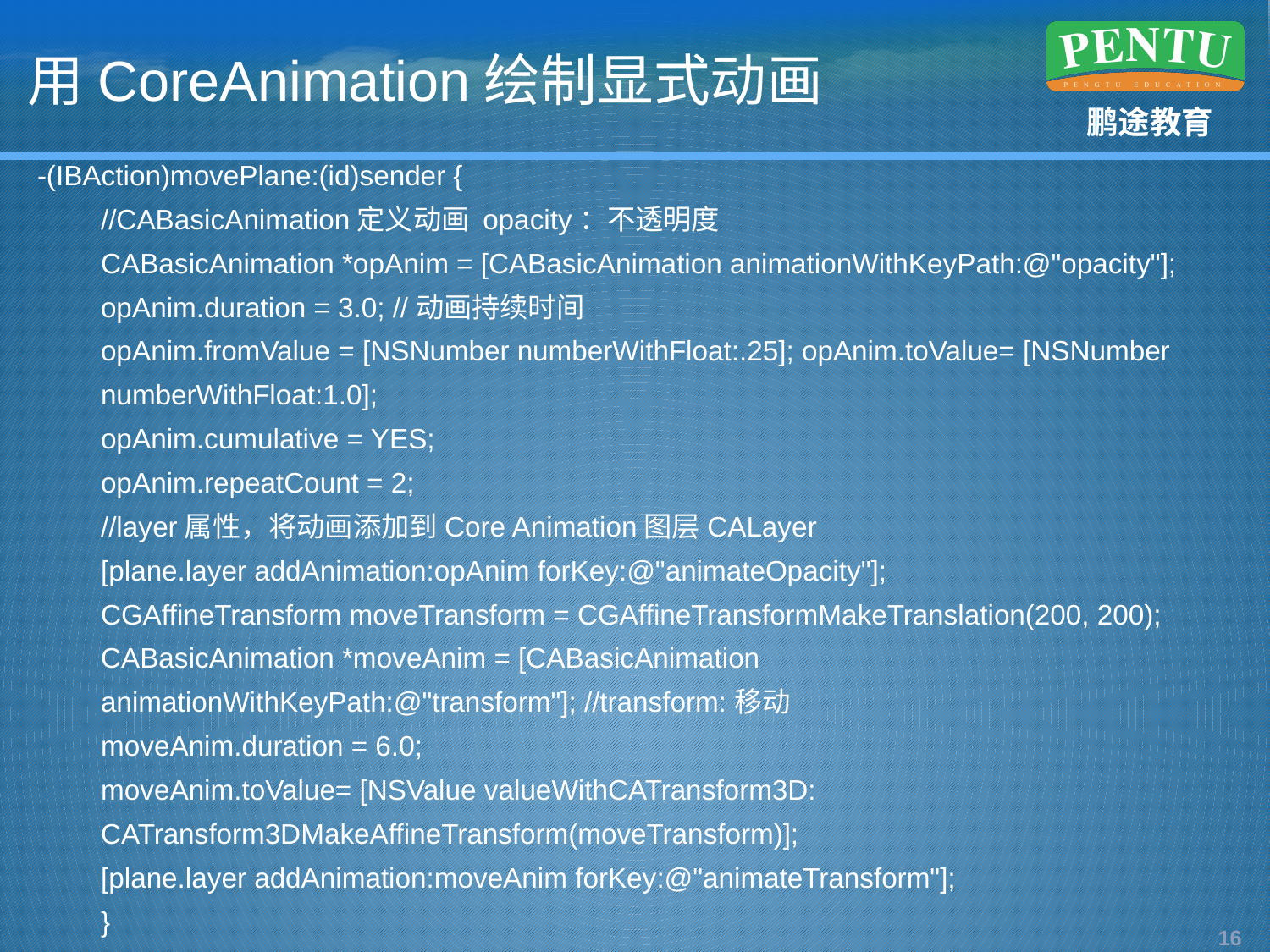

# 用CoreAnimation绘制显式动画
-(IBAction)movePlane:(id)sender {
//CABasicAnimation定义动画 opacity：不透明度
CABasicAnimation *opAnim = [CABasicAnimation animationWithKeyPath:@"opacity"];
opAnim.duration = 3.0; //动画持续时间
opAnim.fromValue = [NSNumber numberWithFloat:.25]; opAnim.toValue= [NSNumber numberWithFloat:1.0];
opAnim.cumulative = YES;
opAnim.repeatCount = 2;
//layer属性，将动画添加到Core Animation图层CALayer
[plane.layer addAnimation:opAnim forKey:@"animateOpacity"];
CGAffineTransform moveTransform = CGAffineTransformMakeTranslation(200, 200);
CABasicAnimation *moveAnim = [CABasicAnimation animationWithKeyPath:@"transform"]; //transform:移动
moveAnim.duration = 6.0;
moveAnim.toValue= [NSValue valueWithCATransform3D:
CATransform3DMakeAffineTransform(moveTransform)];
[plane.layer addAnimation:moveAnim forKey:@"animateTransform"];
}
16